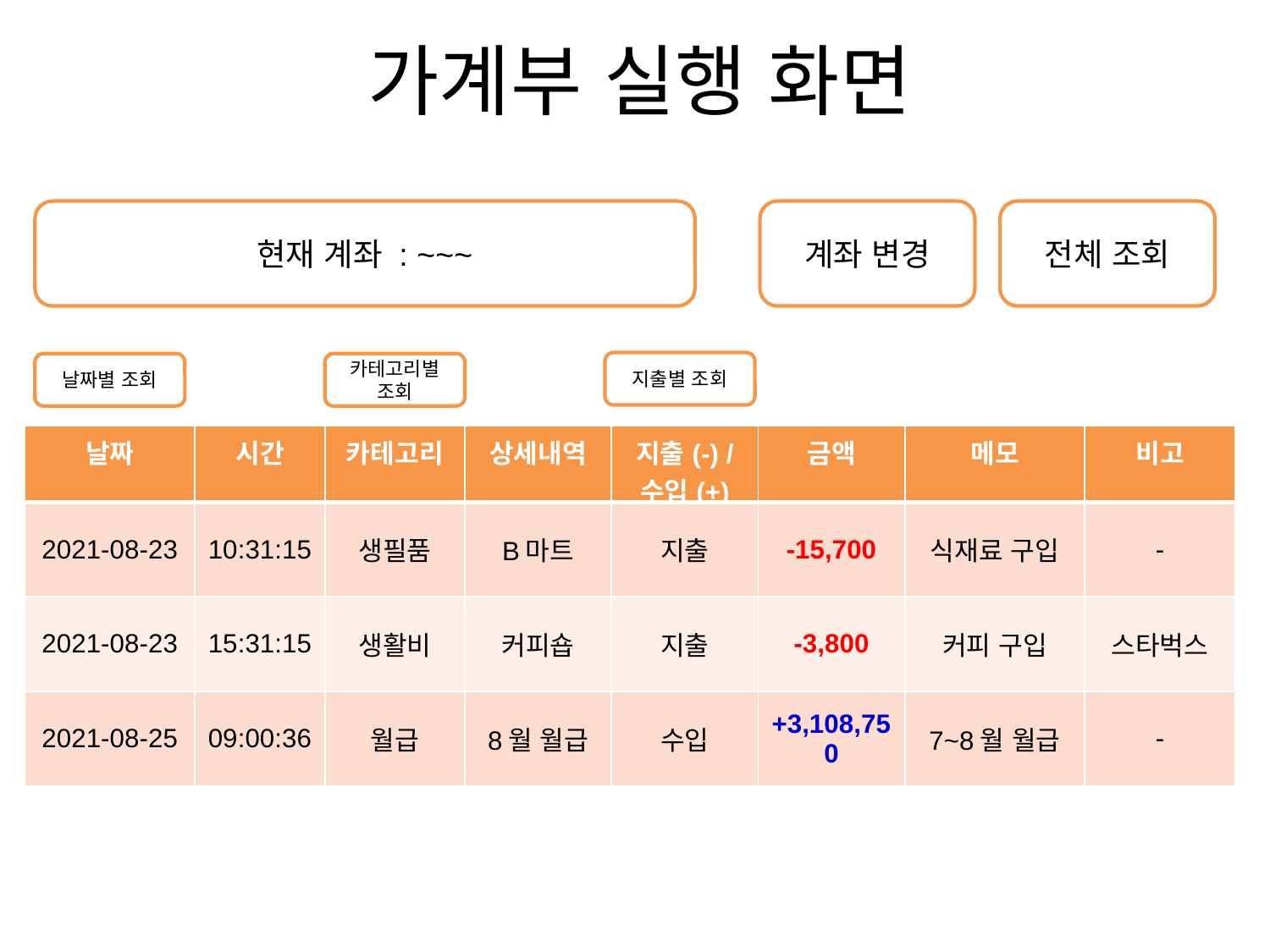

가계부 실행 화면
현재 계좌 : ~~~
계좌 변경
전체 조회
지출별 조회
날짜별 조회
카테고리별 조회
| 날짜 | 시간 | 카테고리 | 상세내역 | 지출(-) / 수입(+) | 금액 | 메모 | 비고 |
| --- | --- | --- | --- | --- | --- | --- | --- |
| 2021-08-23 | 10:31:15 | 생필품 | B마트 | 지출 | -15,700 | 식재료 구입 | - |
| 2021-08-23 | 15:31:15 | 생활비 | 커피숍 | 지출 | -3,800 | 커피 구입 | 스타벅스 |
| 2021-08-25 | 09:00:36 | 월급 | 8월 월급 | 수입 | +3,108,750 | 7~8월 월급 | - |